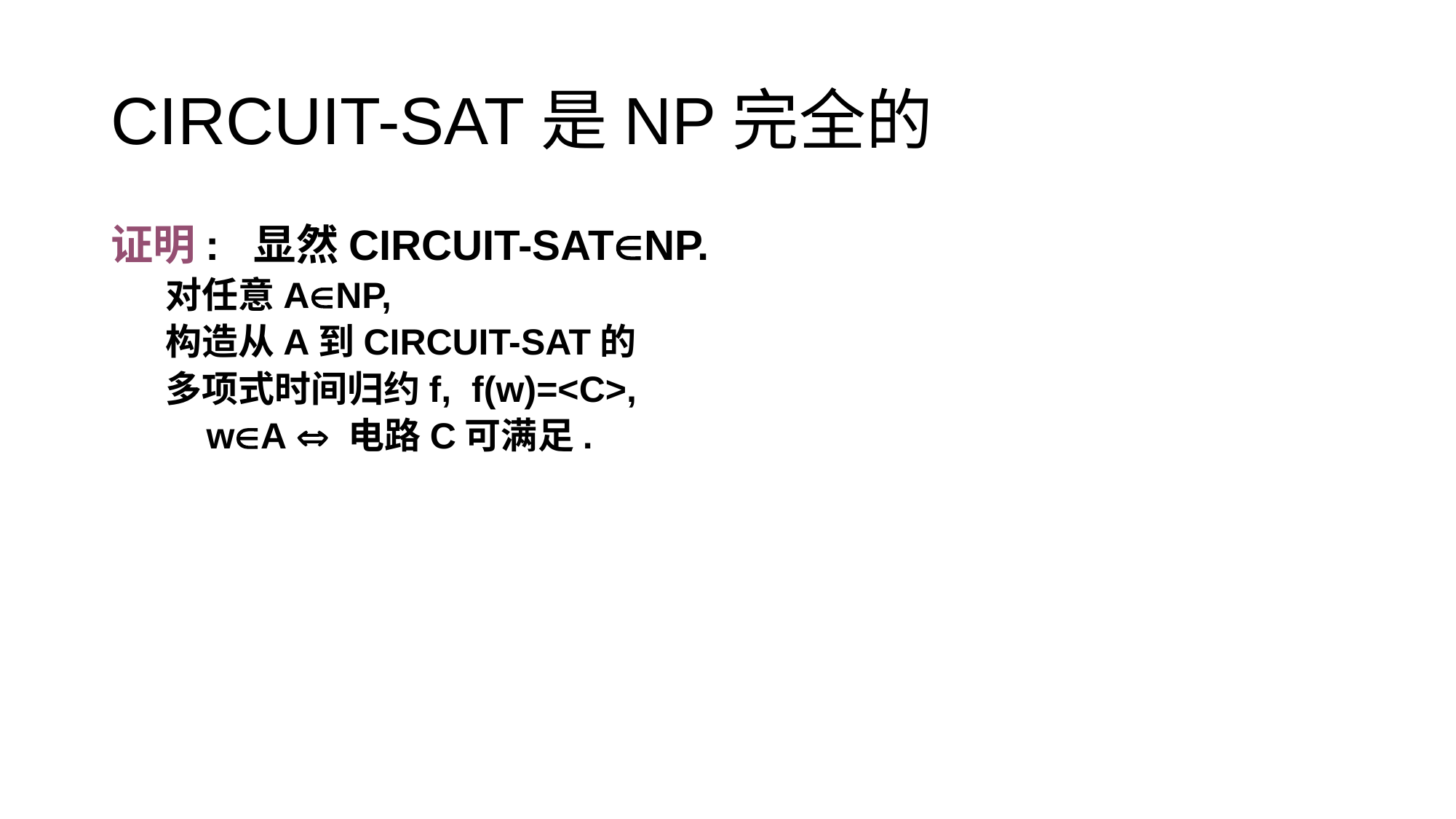

# CIRCUIT-SAT是NP完全的
证明:  显然CIRCUIT-SAT∈NP.
对任意A∈NP,
构造从A到CIRCUIT-SAT的
多项式时间归约f,  f(w)=<C>,
    w∈A ⇔ 电路C可满足.